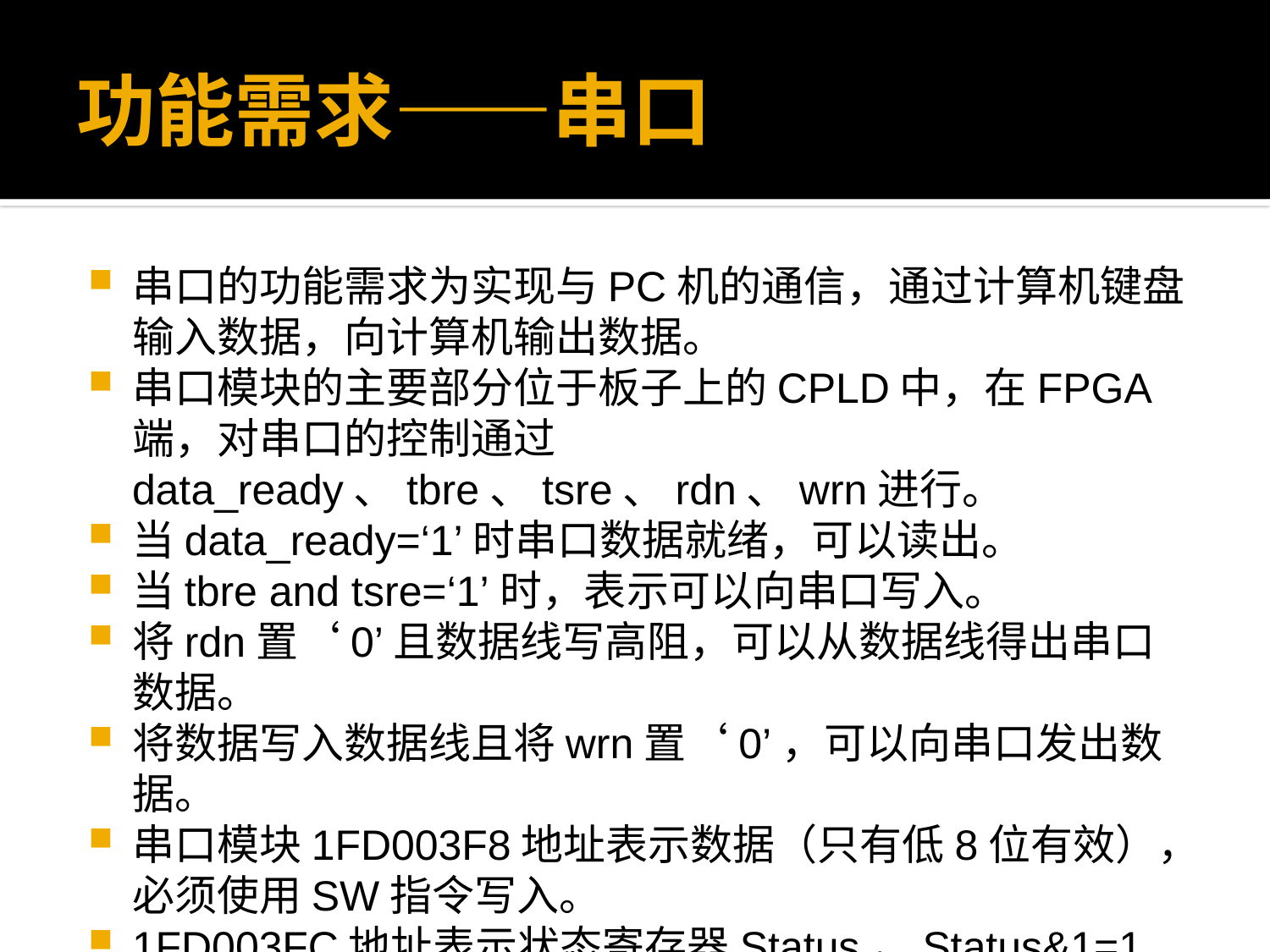

# 功能需求——串口
串口的功能需求为实现与PC机的通信，通过计算机键盘输入数据，向计算机输出数据。
串口模块的主要部分位于板子上的CPLD中，在FPGA端，对串口的控制通过data_ready、tbre、tsre、rdn、wrn进行。
当data_ready=‘1’时串口数据就绪，可以读出。
当tbre and tsre=‘1’时，表示可以向串口写入。
将rdn置‘0’且数据线写高阻，可以从数据线得出串口数据。
将数据写入数据线且将wrn置‘0’，可以向串口发出数据。
串口模块1FD003F8地址表示数据（只有低8位有效），必须使用SW指令写入。
1FD003FC地址表示状态寄存器Status，Status&1=1时可写，Status&2=2时可读。